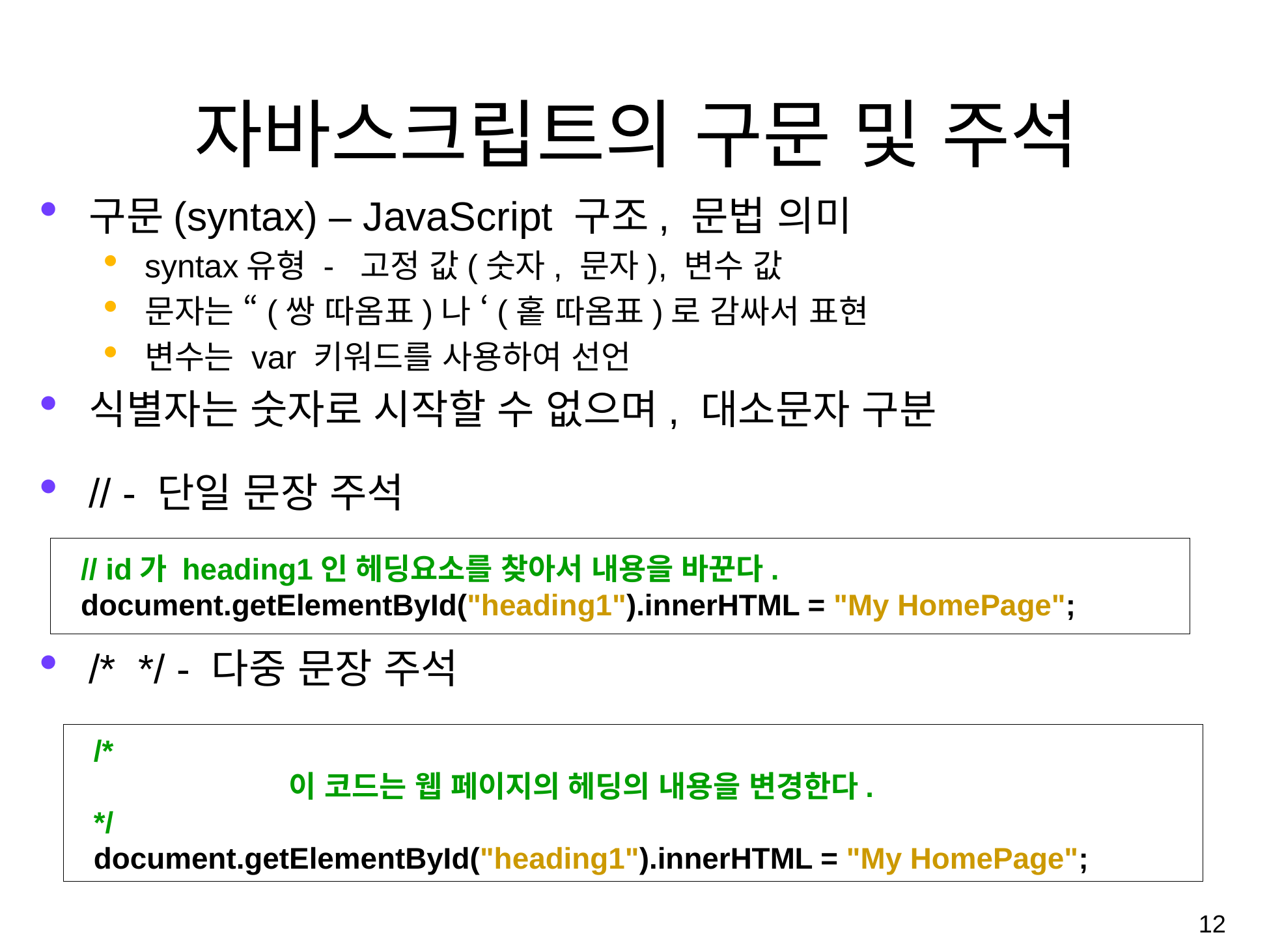

자바스크립트의 구문 및 주석
구문(syntax) – JavaScript 구조, 문법 의미
syntax유형 -  고정 값(숫자, 문자), 변수 값
문자는 “(쌍 따옴표)나 ‘(홑 따옴표)로 감싸서 표현
변수는 var 키워드를 사용하여 선언
식별자는 숫자로 시작할 수 없으며, 대소문자 구분

// - 단일 문장 주석

/*  */ - 다중 문장 주석
// id가 heading1인 헤딩요소를 찾아서 내용을 바꾼다.
document.getElementById("heading1").innerHTML = "My HomePage";
/*
		이 코드는 웹 페이지의 헤딩의 내용을 변경한다.
*/
document.getElementById("heading1").innerHTML = "My HomePage";
12